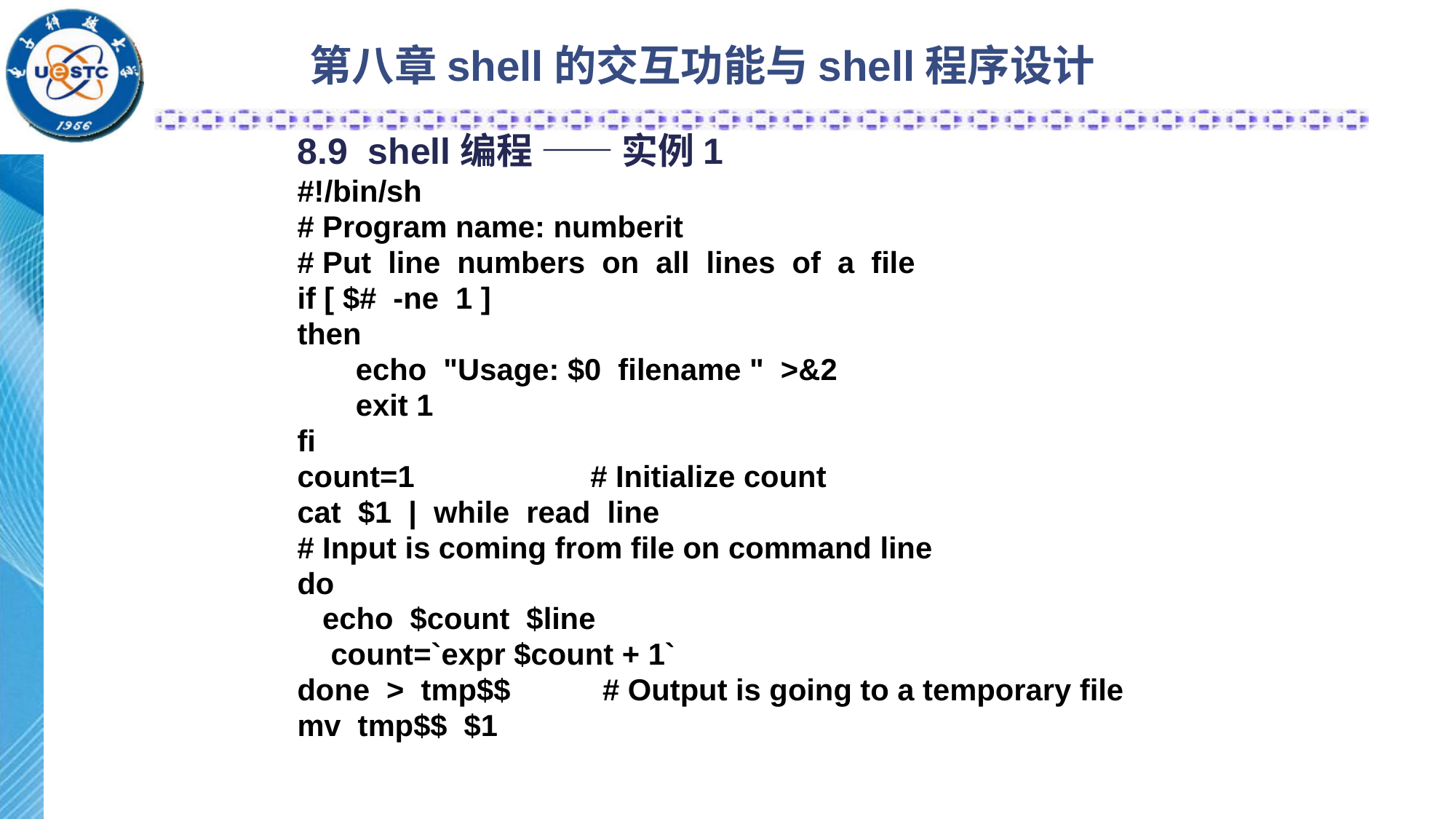

# 第八章shell的交互功能与shell程序设计
8.9  shell编程 —— 实例1
#!/bin/sh
# Program name: numberit
# Put  line  numbers  on  all  lines  of  a  file
if [ $#  -ne  1 ]
then
       echo  "Usage: $0  filename "  >&2
       exit 1
fi
count=1                     # Initialize count
cat  $1  |  while  read  line
# Input is coming from file on command line
do
   echo  $count  $line
    count=`expr $count + 1`
done  >  tmp$$           # Output is going to a temporary file
mv  tmp$$  $1